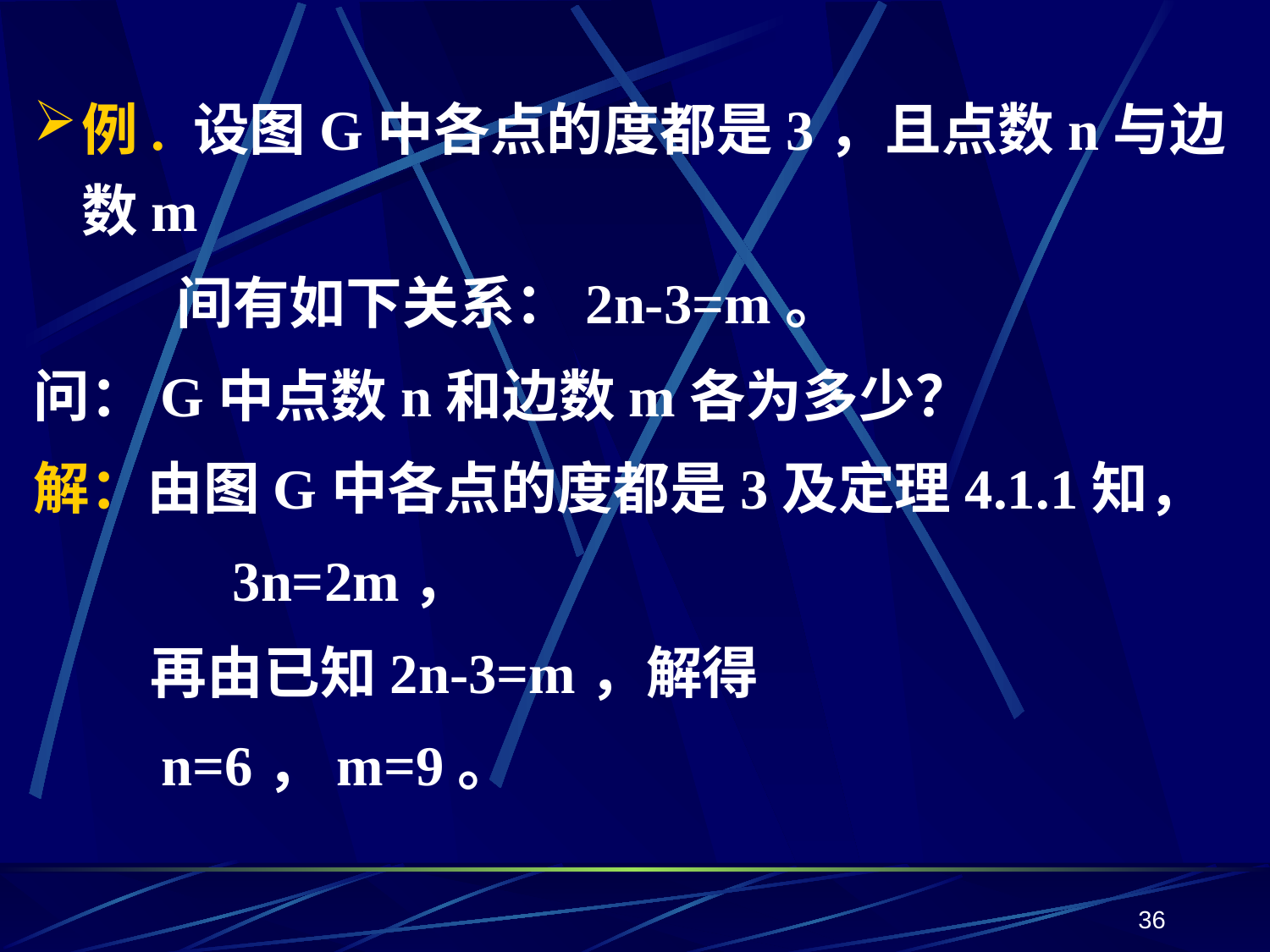

例. 设图G中各点的度都是3，且点数n与边数m
          间有如下关系：2n-3=m。
问：G中点数n和边数m各为多少？
解：由图G中各点的度都是3及定理4.1.1知，
              3n=2m，
        再由已知2n-3=m，解得
         n=6，m=9。
36